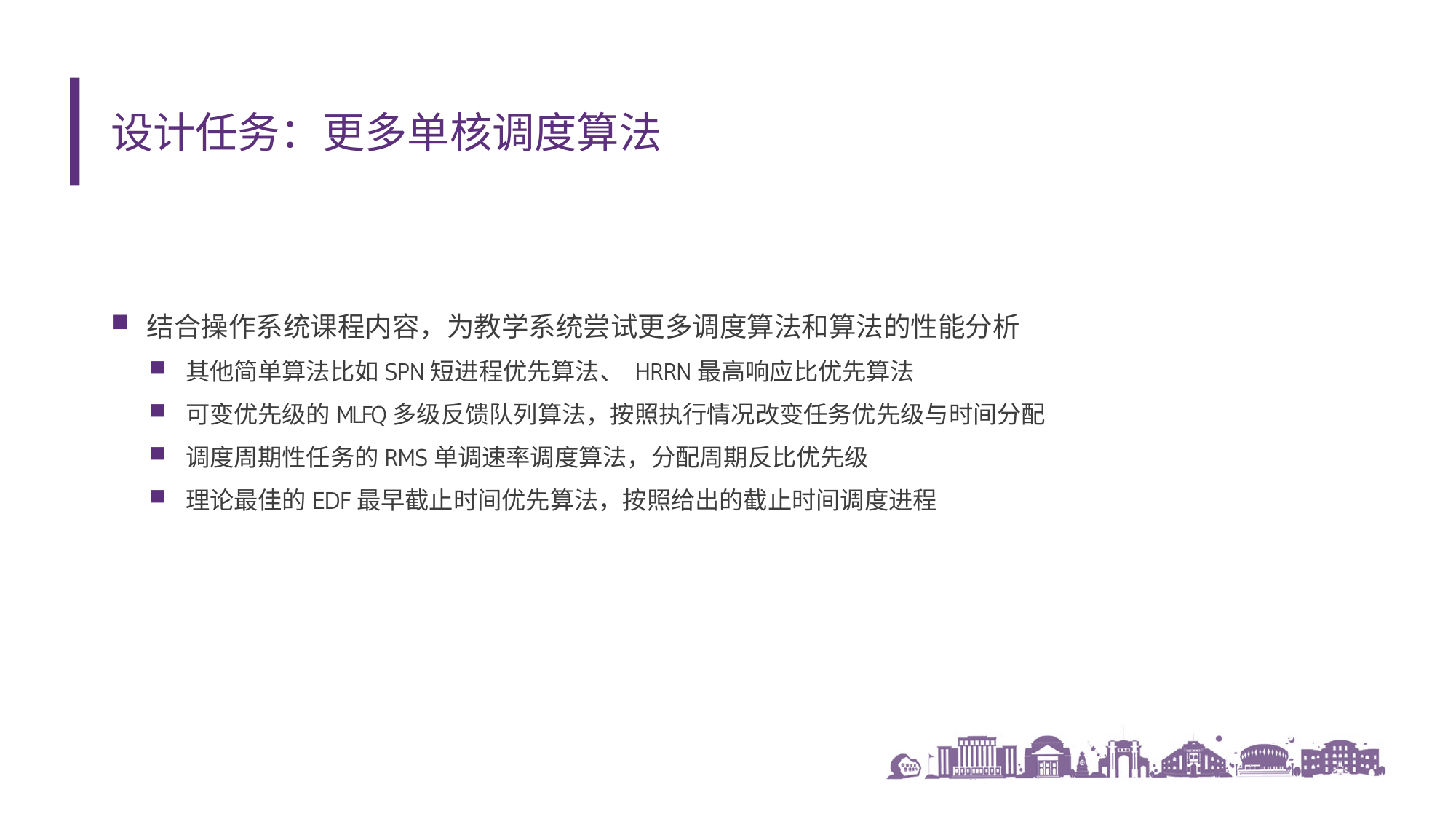

# 设计任务：更多单核调度算法

结合操作系统课程内容，为教学系统尝试更多调度算法和算法的性能分析
其他简单算法比如SPN短进程优先算法、 HRRN最高响应比优先算法
可变优先级的MLFQ多级反馈队列算法，按照执行情况改变任务优先级与时间分配
调度周期性任务的RMS单调速率调度算法，分配周期反比优先级
理论最佳的EDF最早截止时间优先算法，按照给出的截止时间调度进程